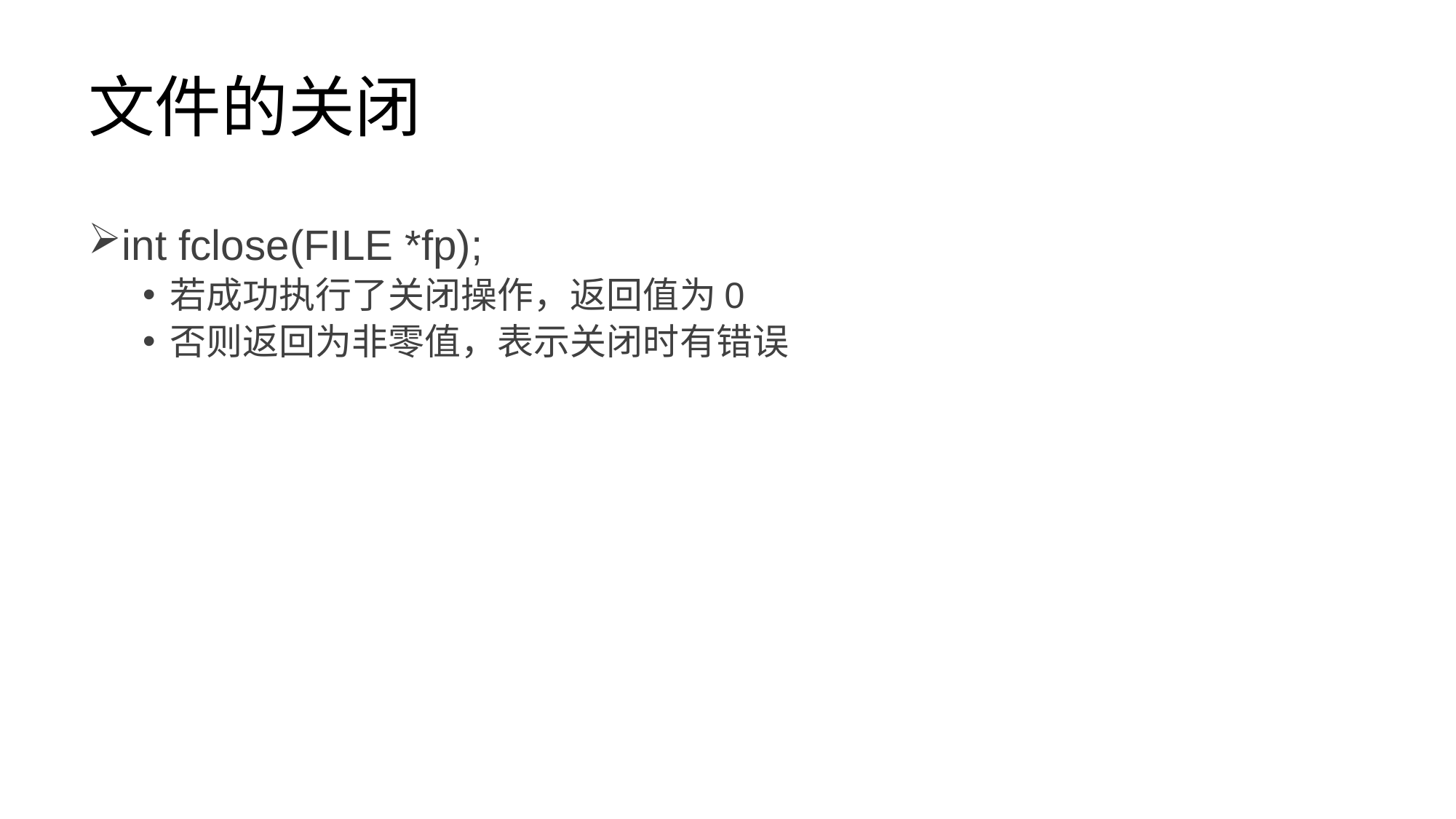

# 文件的关闭
int fclose(FILE *fp);
若成功执行了关闭操作，返回值为0
否则返回为非零值，表示关闭时有错误